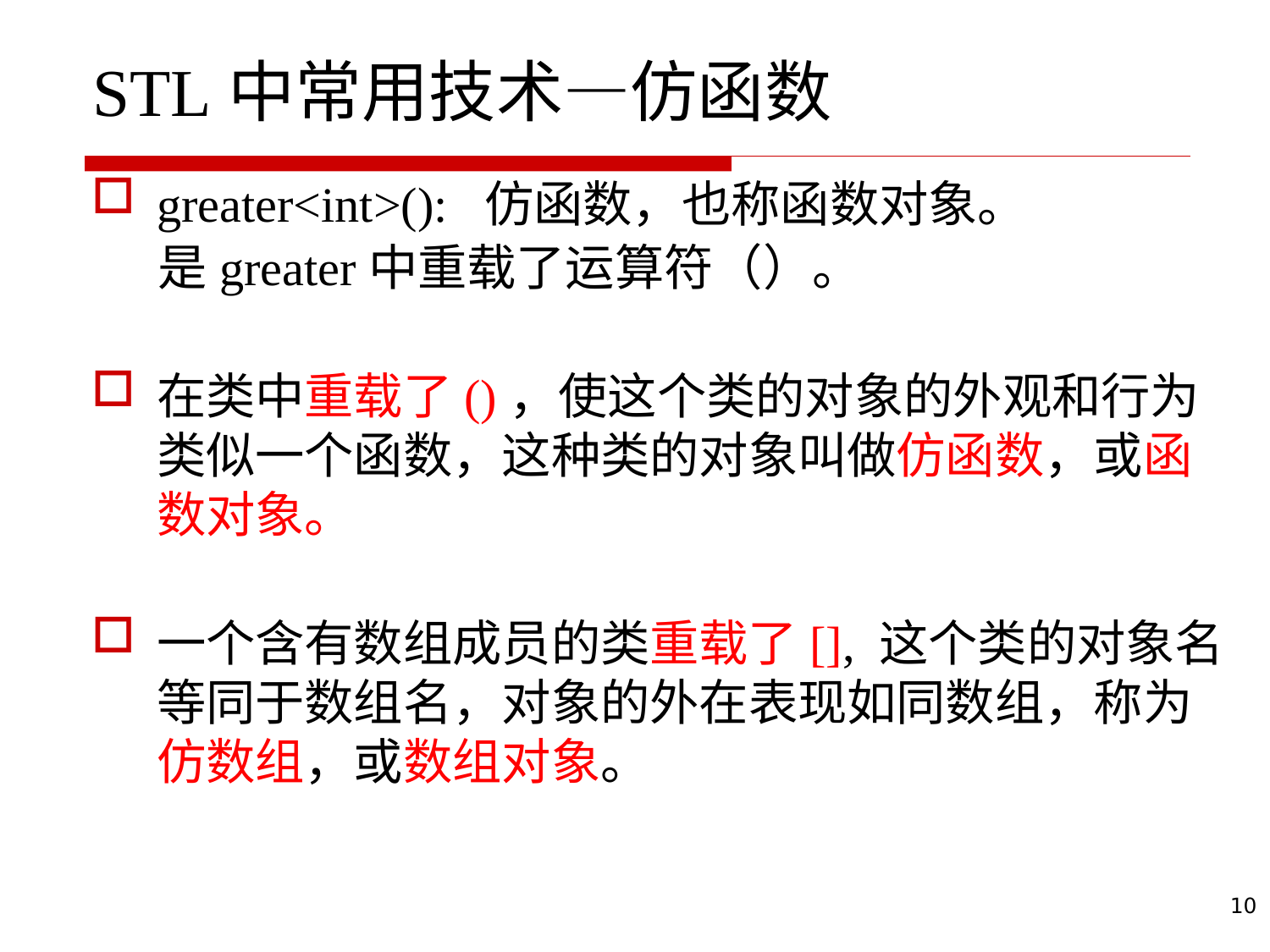

# STL中常用技术—仿函数
greater<int>():  仿函数，也称函数对象。
     是greater中重载了运算符（）。

在类中重载了()，使这个类的对象的外观和行为类似一个函数，这种类的对象叫做仿函数，或函数对象。

一个含有数组成员的类重载了[], 这个类的对象名等同于数组名，对象的外在表现如同数组，称为仿数组，或数组对象。
10